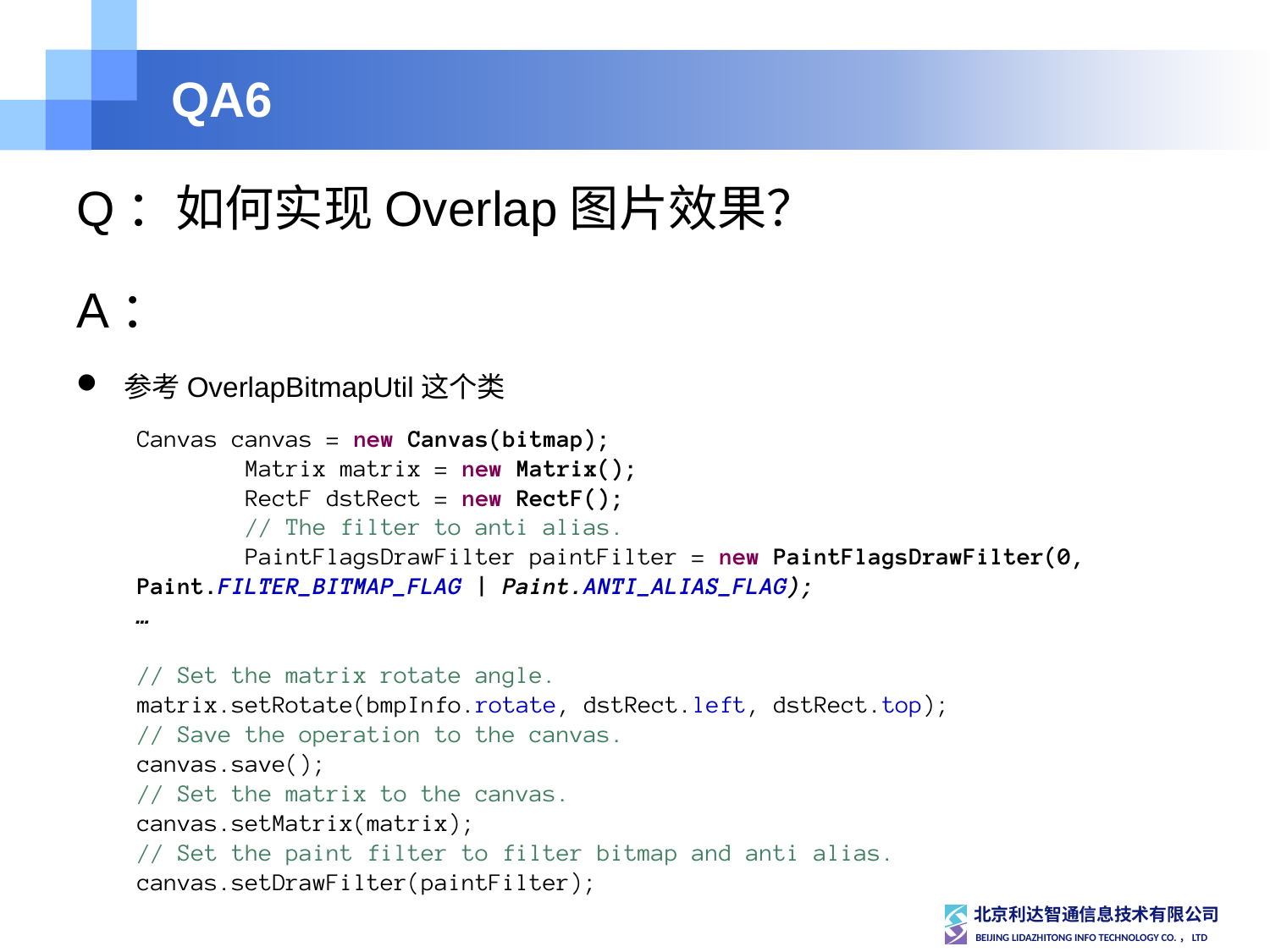

# QA6
Q：如何实现Overlap图片效果？
A：
参考OverlapBitmapUtil这个类

Canvas canvas = new Canvas(bitmap);
        Matrix matrix = new Matrix();
        RectF dstRect = new RectF();
        // The filter to anti alias.
        PaintFlagsDrawFilter paintFilter = new PaintFlagsDrawFilter(0, Paint.FILTER_BITMAP_FLAG | Paint.ANTI_ALIAS_FLAG);
…

// Set the matrix rotate angle.
matrix.setRotate(bmpInfo.rotate, dstRect.left, dstRect.top);
// Save the operation to the canvas.
canvas.save();
// Set the matrix to the canvas.
canvas.setMatrix(matrix);
// Set the paint filter to filter bitmap and anti alias.
canvas.setDrawFilter(paintFilter);